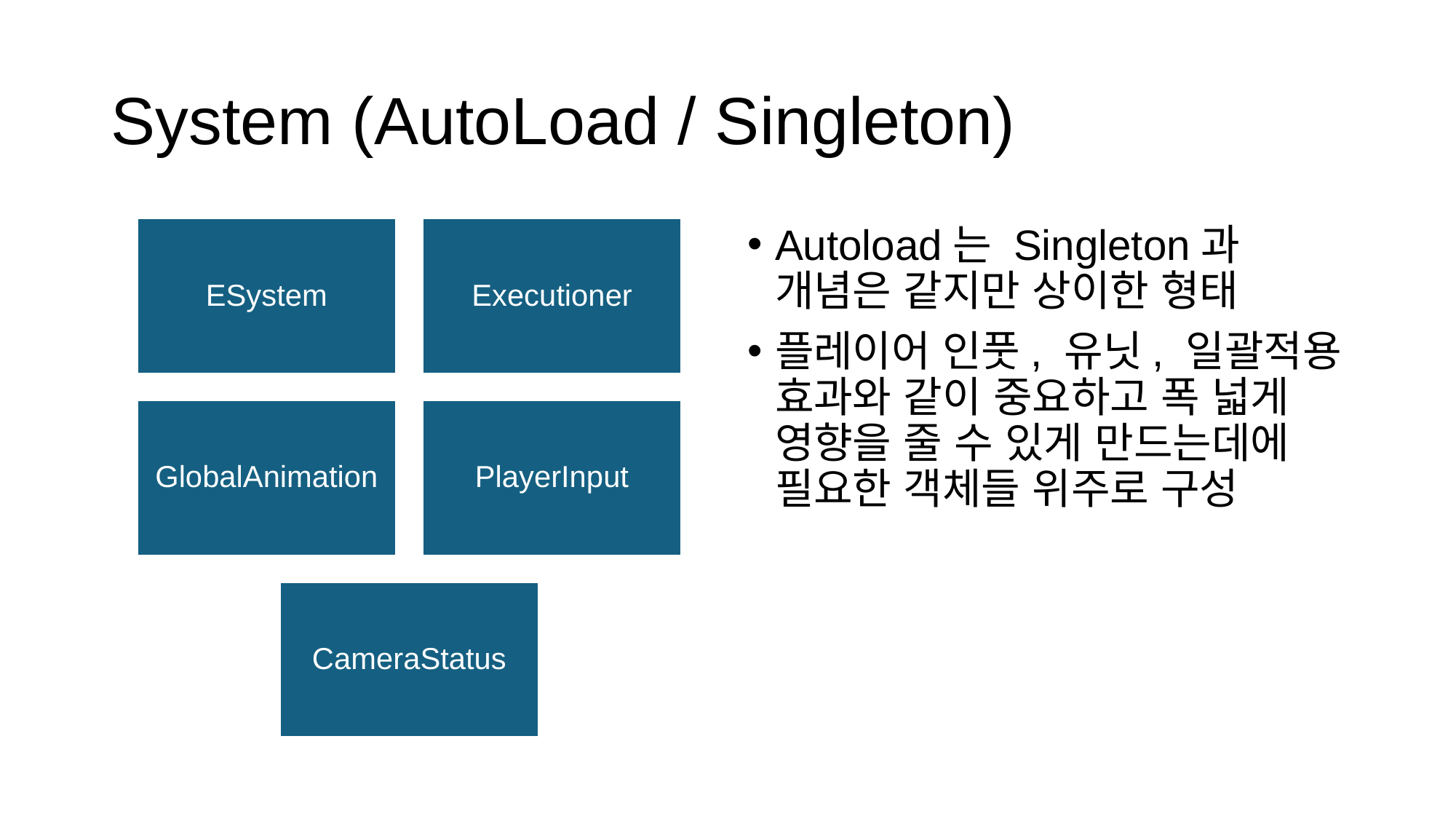

# System (AutoLoad / Singleton)
ESystem
Executioner
GlobalAnimation
PlayerInput
CameraStatus
Autoload는 Singleton과 개념은 같지만 상이한 형태
플레이어 인풋, 유닛, 일괄적용 효과와 같이 중요하고 폭 넓게 영향을 줄 수 있게 만드는데에 필요한 객체들 위주로 구성